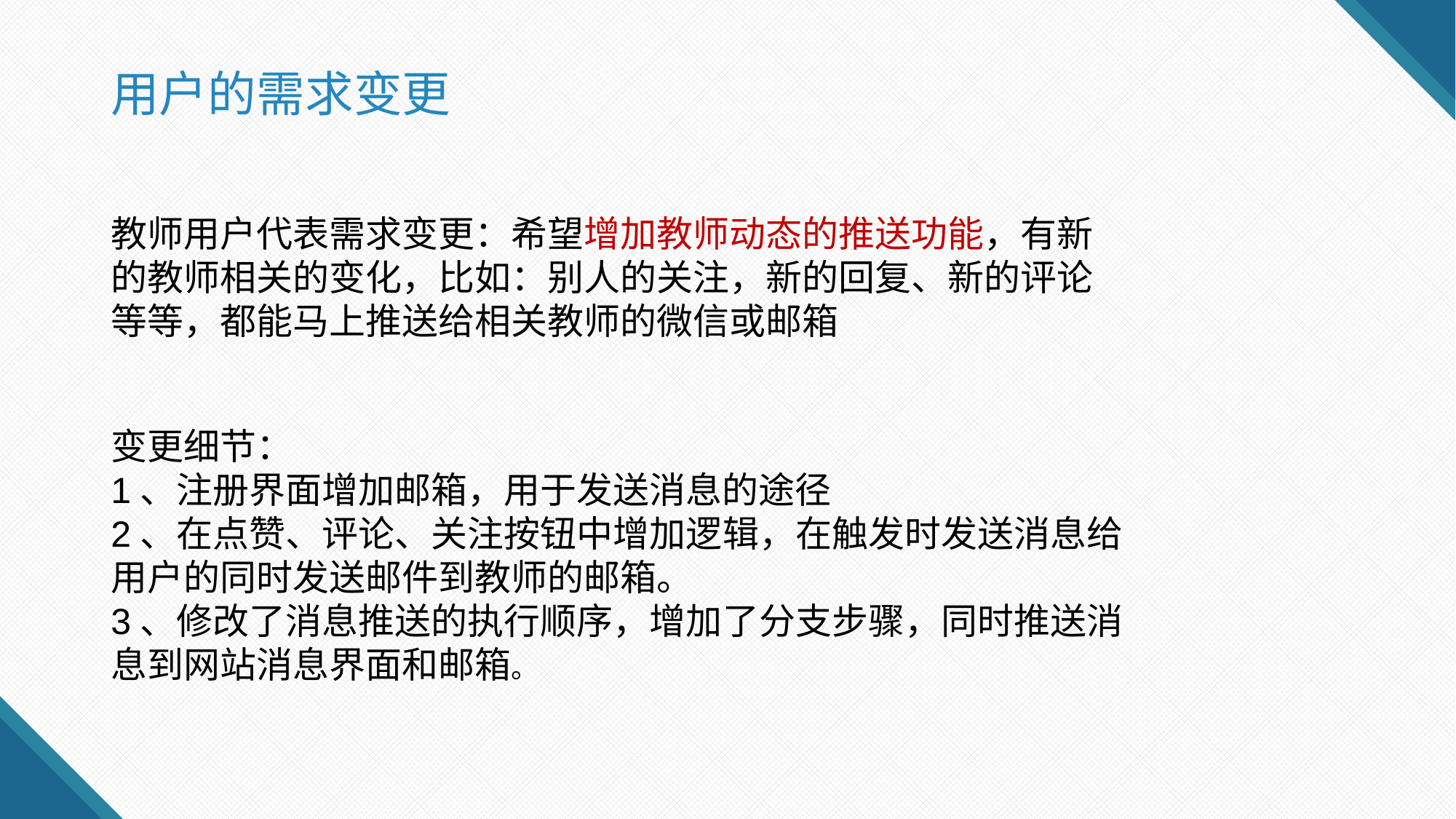

# 用户的需求变更
教师用户代表需求变更：希望增加教师动态的推送功能，有新的教师相关的变化，比如：别人的关注，新的回复、新的评论等等，都能马上推送给相关教师的微信或邮箱
变更细节：
1、注册界面增加邮箱，用于发送消息的途径
2、在点赞、评论、关注按钮中增加逻辑，在触发时发送消息给用户的同时发送邮件到教师的邮箱。
3、修改了消息推送的执行顺序，增加了分支步骤，同时推送消息到网站消息界面和邮箱。